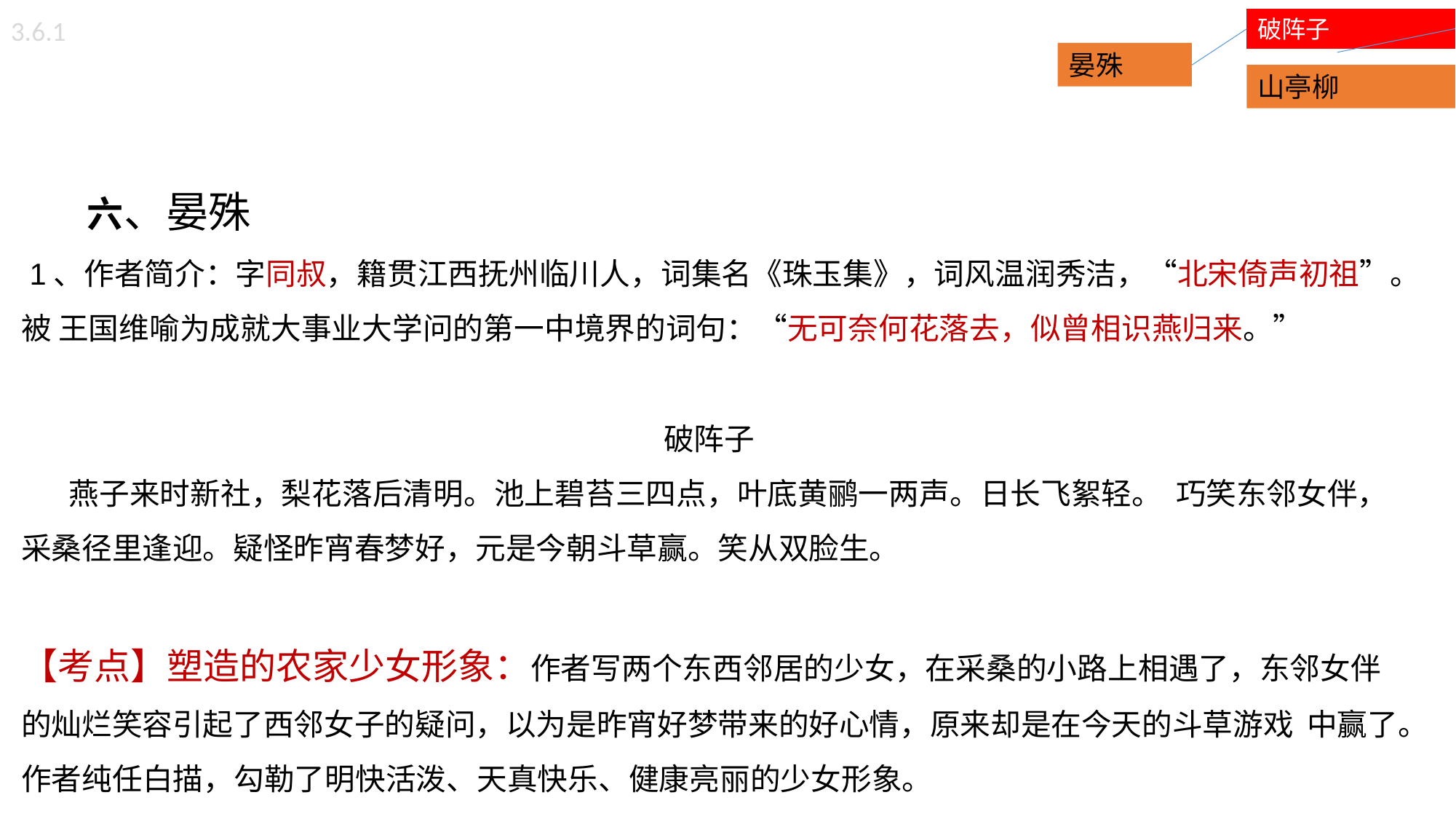

破阵子
3.6.1
晏殊
山亭柳
       六、晏殊
 1、作者简介：字同叔，籍贯江西抚州临川人，词集名《珠玉集》，词风温润秀洁，“北宋倚声初祖”。被 王国维喻为成就大事业大学问的第一中境界的词句：“无可奈何花落去，似曾相识燕归来。”

破阵子
      燕子来时新社，梨花落后清明。池上碧苔三四点，叶底黄鹂一两声。日长飞絮轻。  巧笑东邻女伴，采桑径里逢迎。疑怪昨宵春梦好，元是今朝斗草赢。笑从双脸生。

【考点】塑造的农家少女形象：作者写两个东西邻居的少女，在采桑的小路上相遇了，东邻女伴  的灿烂笑容引起了西邻女子的疑问，以为是昨宵好梦带来的好心情，原来却是在今天的斗草游戏  中赢了。作者纯任白描，勾勒了明快活泼、天真快乐、健康亮丽的少女形象。